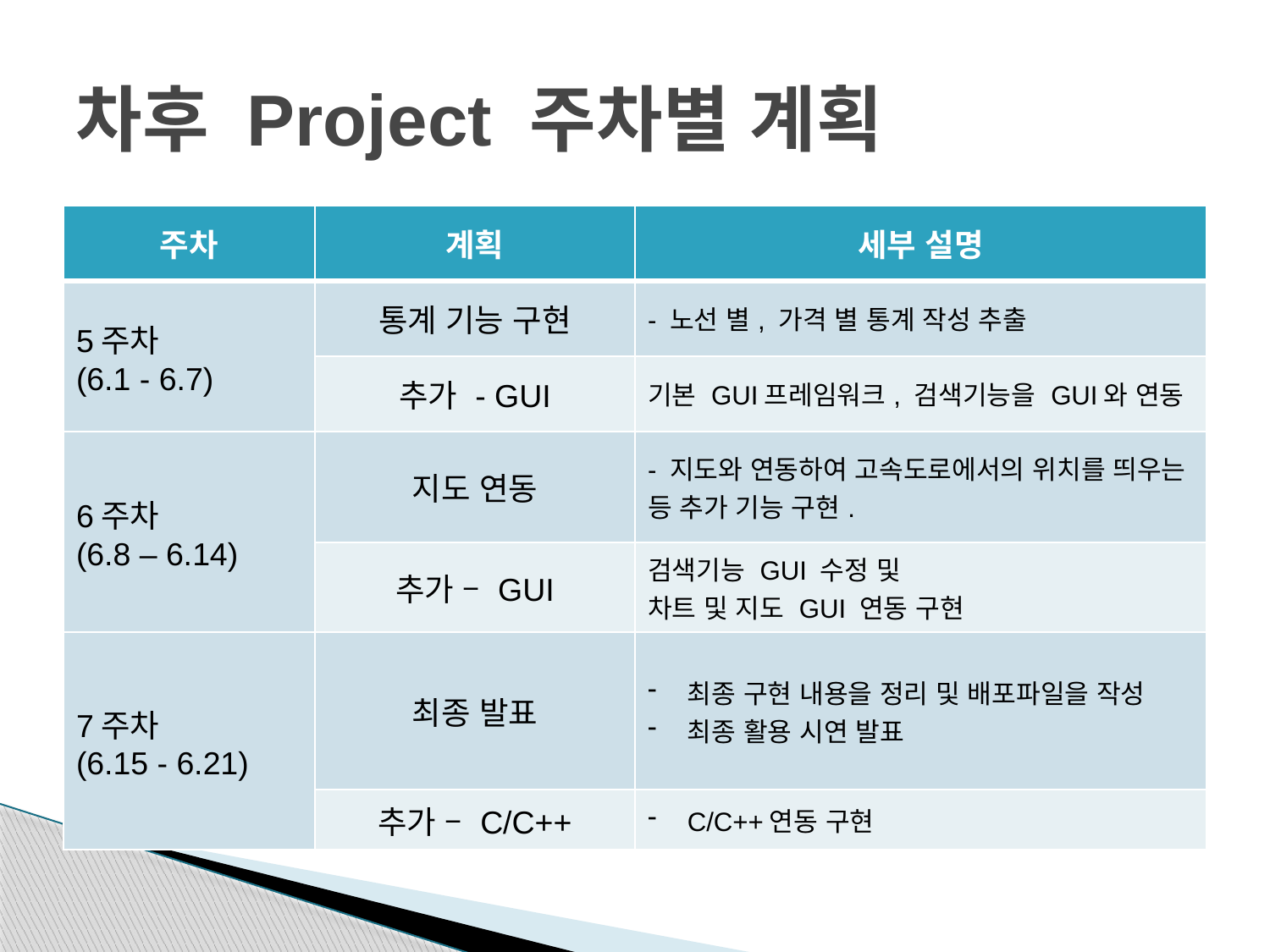

# 차후 Project 주차별 계획
| 주차 | 계획 | 세부 설명 |
| --- | --- | --- |
| 5주차 (6.1 - 6.7) | 통계 기능 구현 | - 노선 별, 가격 별 통계 작성 추출 |
|  | 추가 - GUI | 기본 GUI프레임워크, 검색기능을 GUI와 연동 |
| 6주차 (6.8 – 6.14) | 지도 연동 | - 지도와 연동하여 고속도로에서의 위치를 띄우는 등 추가 기능 구현. |
|  | 추가 – GUI | 검색기능 GUI 수정 및 차트 및 지도 GUI 연동 구현 |
| 7주차 (6.15 - 6.21) | 최종 발표 | 최종 구현 내용을 정리 및 배포파일을 작성 최종 활용 시연 발표 |
|  | 추가 – C/C++ | C/C++연동 구현 |